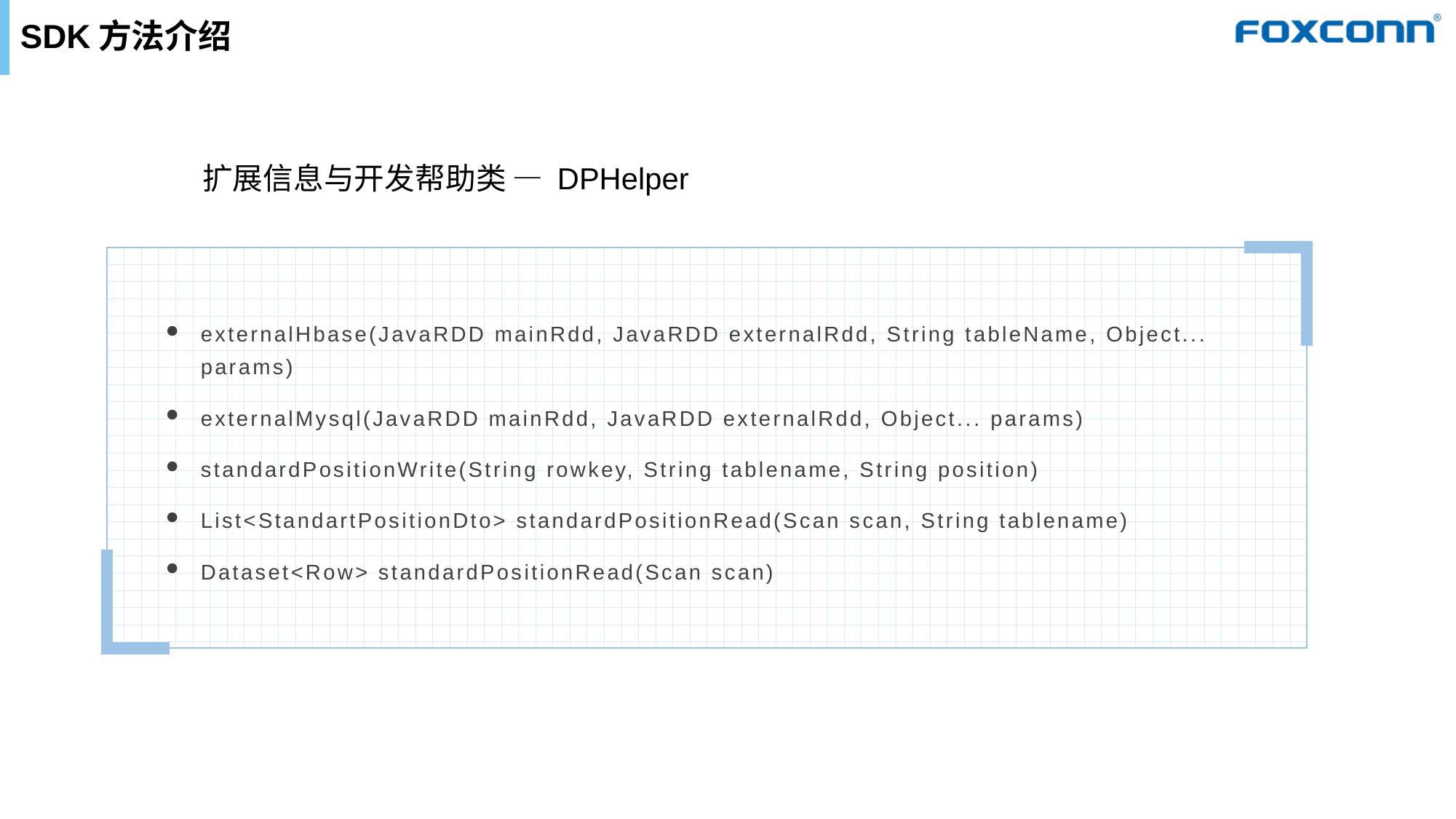

# SDK方法介绍
扩展信息与开发帮助类 — DPHelper

externalHbase(JavaRDD mainRdd, JavaRDD externalRdd, String tableName, Object... params)
externalMysql(JavaRDD mainRdd, JavaRDD externalRdd, Object... params)
standardPositionWrite(String rowkey, String tablename, String position)
List<StandartPositionDto> standardPositionRead(Scan scan, String tablename)
Dataset<Row> standardPositionRead(Scan scan)
19